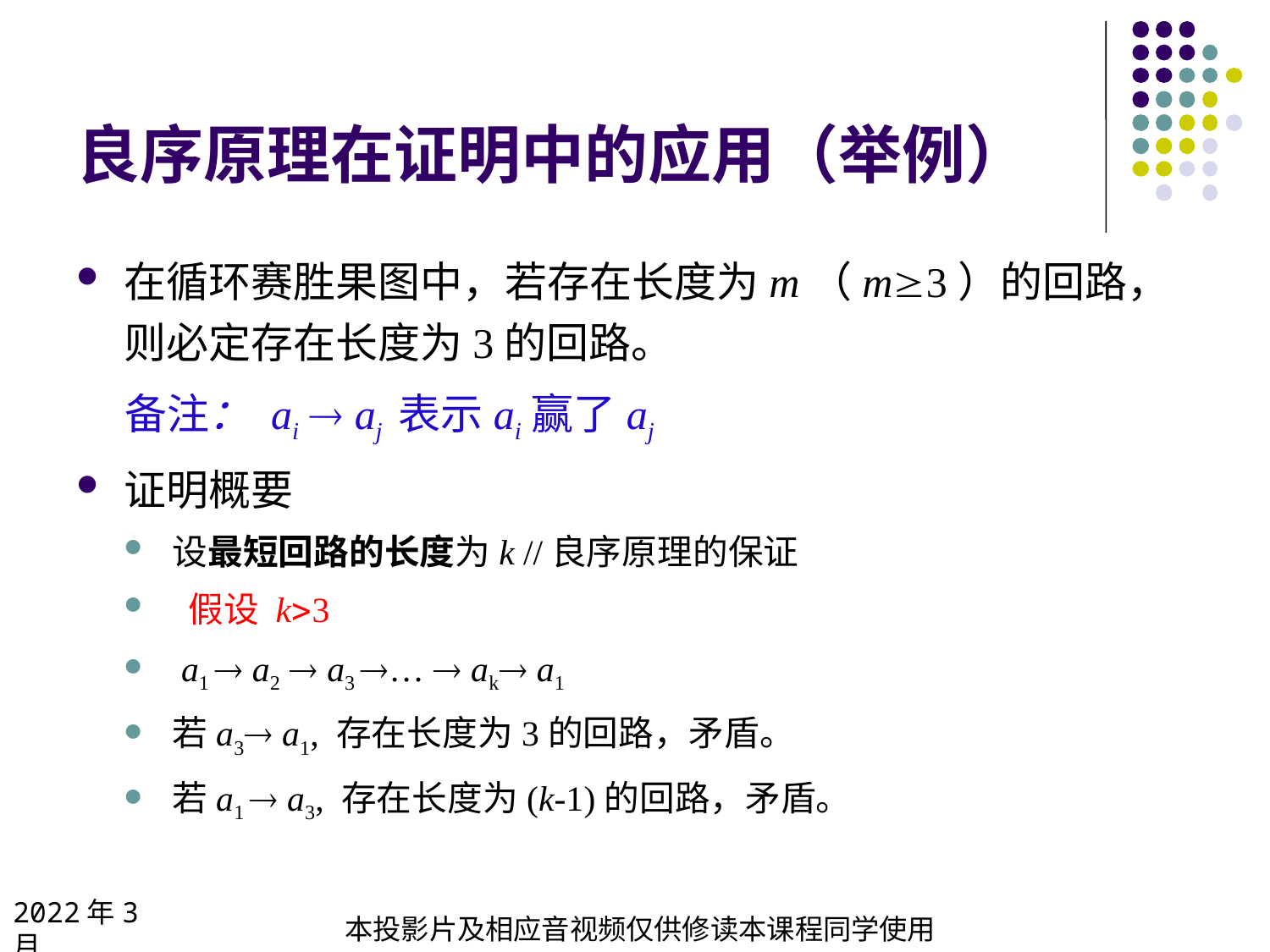

# 良序原理在证明中的应用（举例）
在循环赛胜果图中，若存在长度为m（m≥3）的回路，则必定存在长度为3的回路。
    备注： ai → aj 表示ai赢了aj
证明概要
设最短回路的长度为k //良序原理的保证
 假设 k>3
 a1 → a2 → a3 →… → ak→ a1
若a3→ a1, 存在长度为3的回路，矛盾。
若a1 → a3, 存在长度为(k-1)的回路，矛盾。

2022年3月
本投影片及相应音视频仅供修读本课程同学使用
32